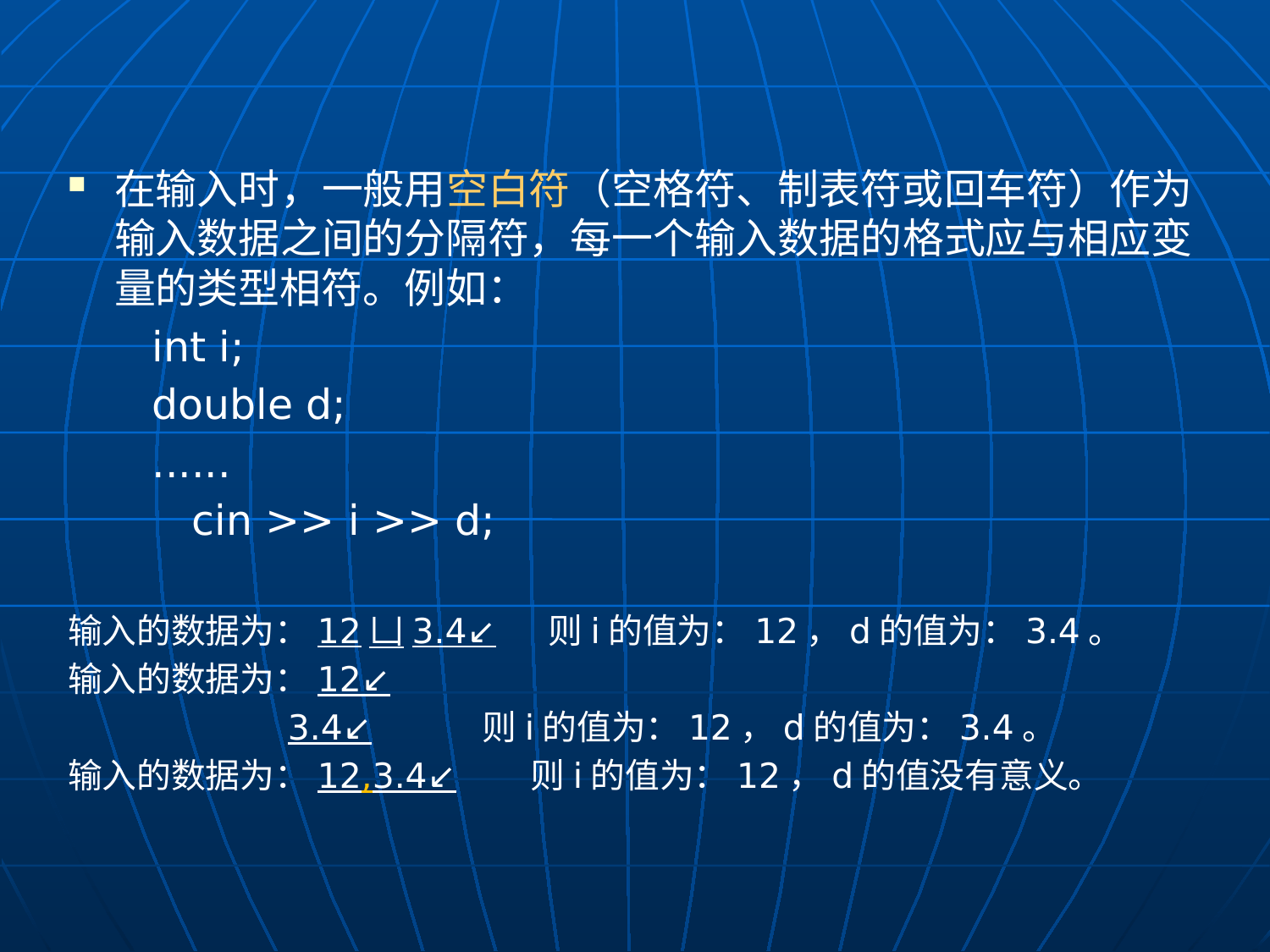

在输入时，一般用空白符（空格符、制表符或回车符）作为输入数据之间的分隔符，每一个输入数据的格式应与相应变量的类型相符。例如：
int i;
double d;
......
	cin >> i >> d;

输入的数据为：12凵3.4↙    则i的值为：12，d的值为：3.4。
输入的数据为：12↙
                    3.4↙    	   则i的值为：12，d的值为：3.4。
输入的数据为：12,3.4↙      则i的值为：12，d的值没有意义。